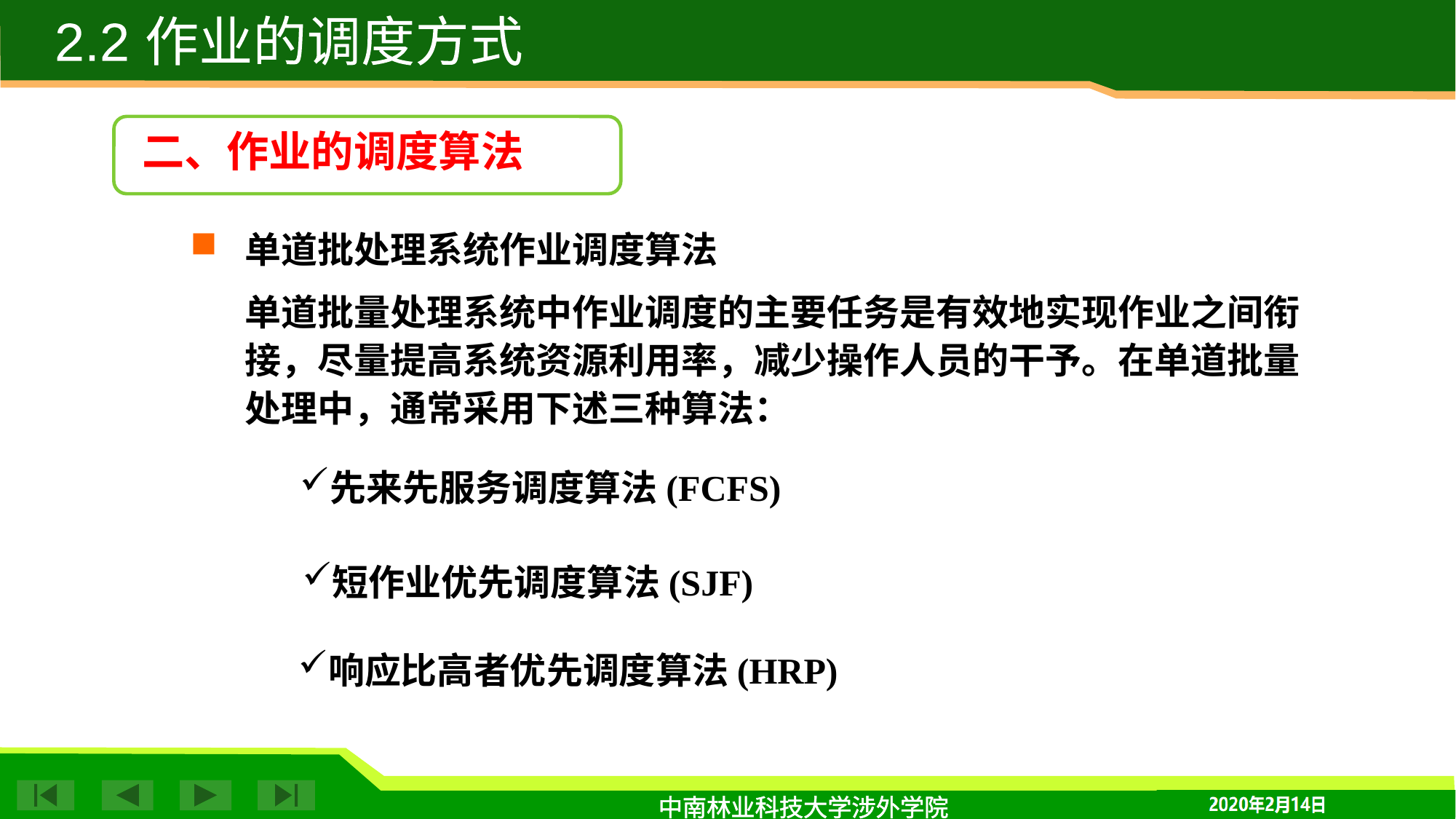

2.2 作业的调度方式

二、作业的调度算法
单道批处理系统作业调度算法
单道批量处理系统中作业调度的主要任务是有效地实现作业之间衔接，尽量提高系统资源利用率，减少操作人员的干予。在单道批量处理中，通常采用下述三种算法：
先来先服务调度算法(FCFS)
短作业优先调度算法(SJF)
响应比高者优先调度算法(HRP)